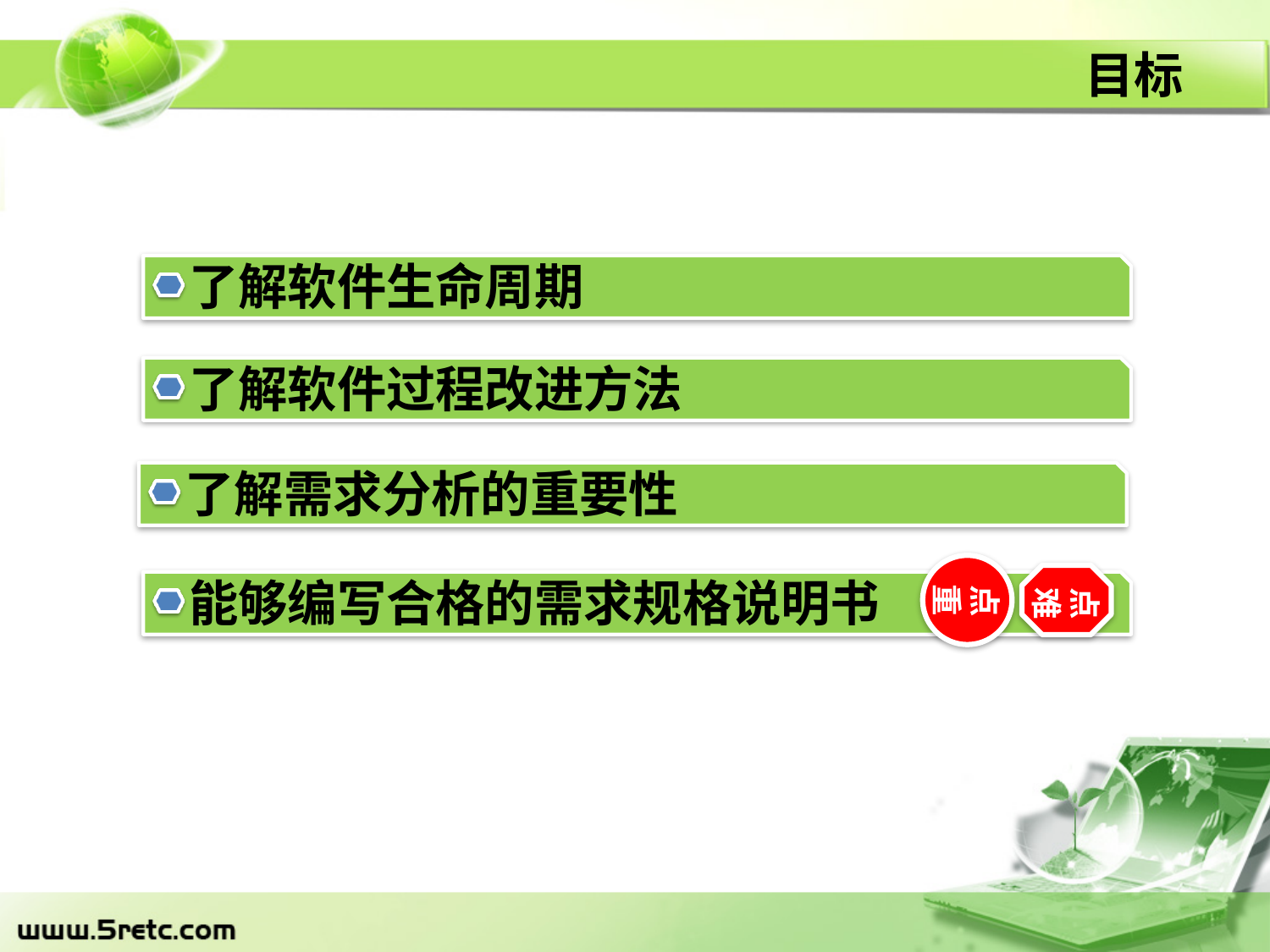

# 目标
了解软件生命周期
了解软件过程改进方法
了解需求分析的重要性
点重
点难
能够编写合格的需求规格说明书